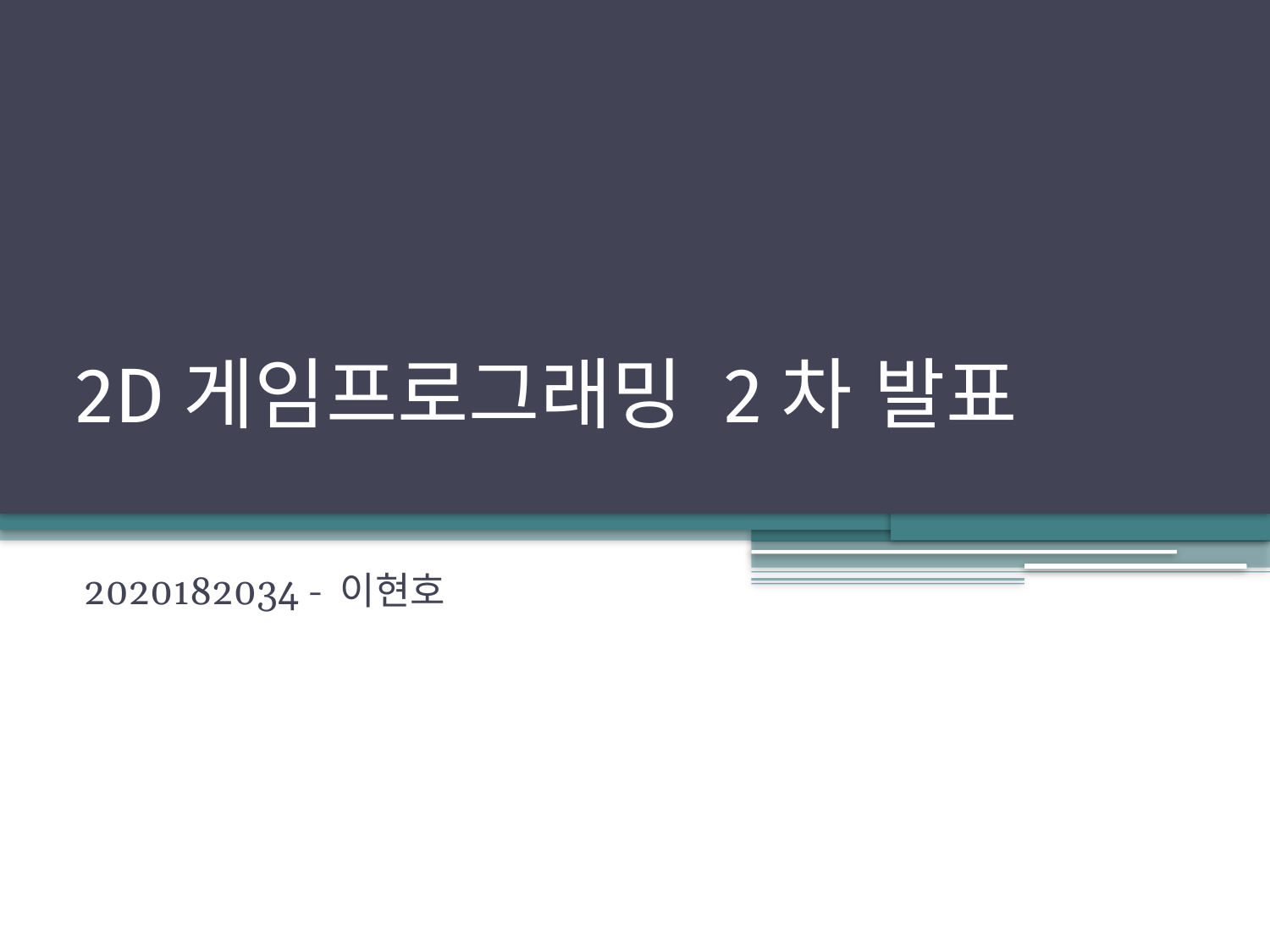

# 2D게임프로그래밍 2차 발표
2020182034 - 이현호